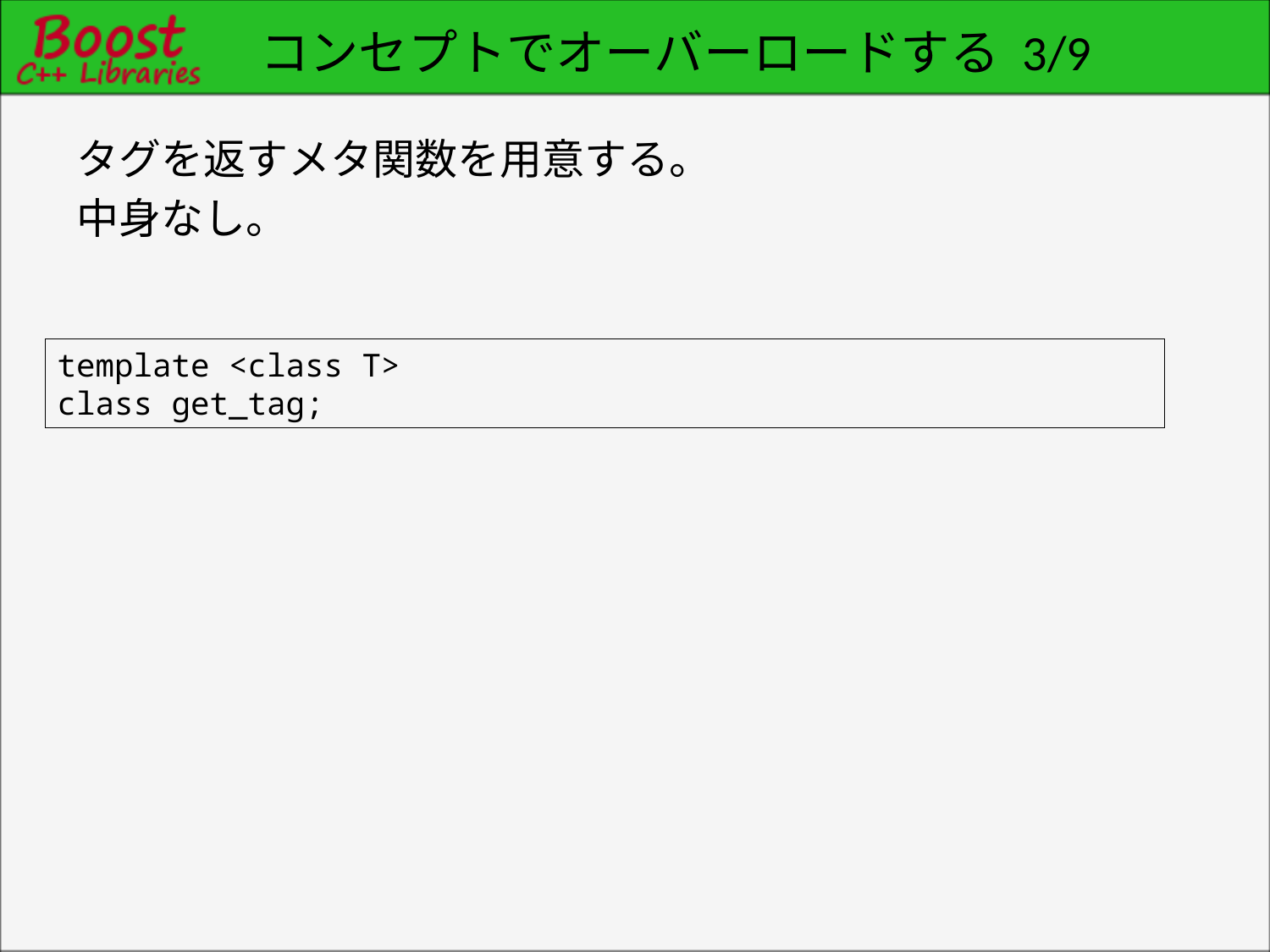

# コンセプトでオーバーロードする 3/9
タグを返すメタ関数を用意する。
中身なし。
template <class T>
class get_tag;